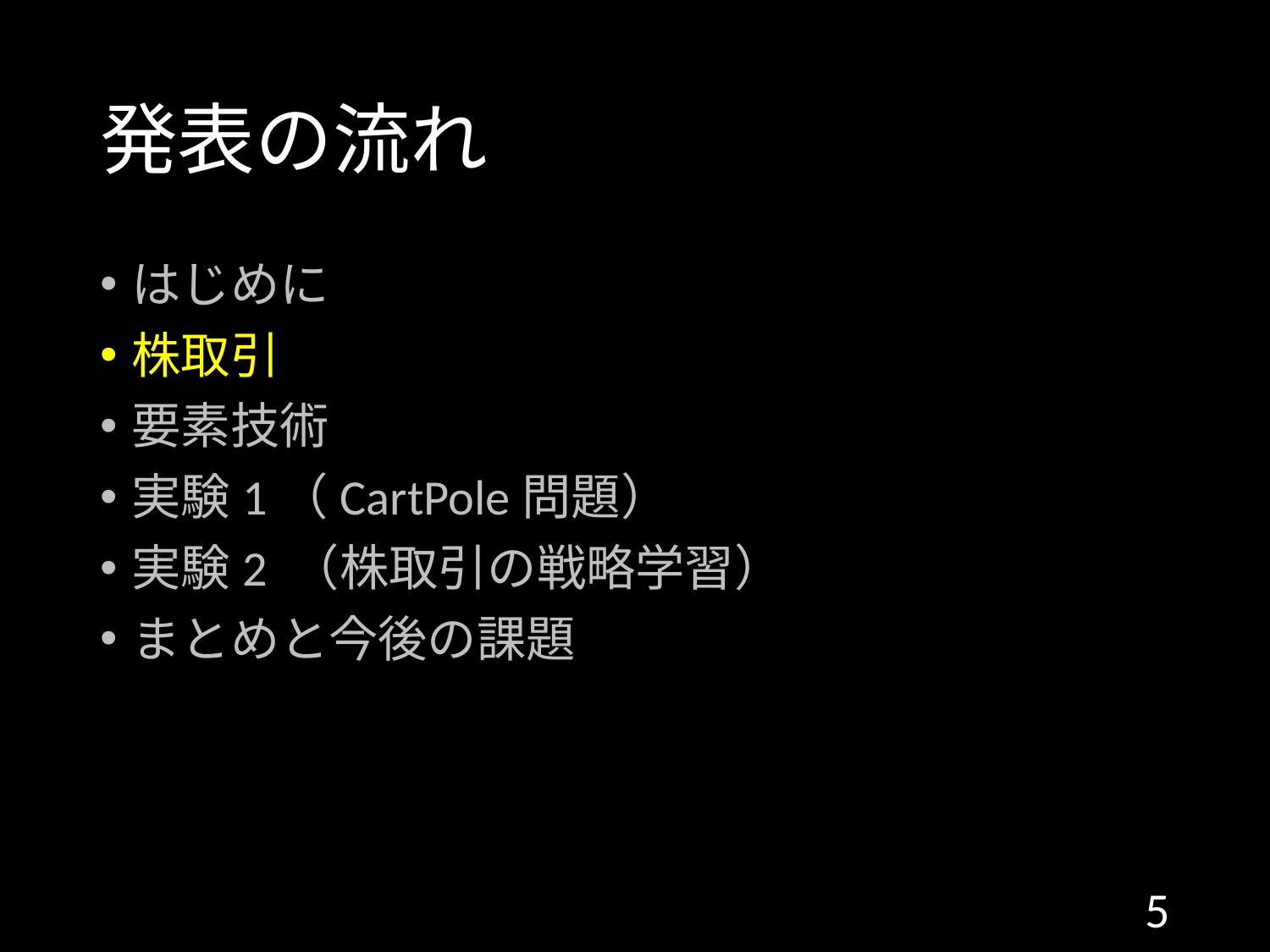

# 発表の流れ
はじめに
株取引
要素技術
実験1（CartPole問題）
実験2 （株取引の戦略学習）
まとめと今後の課題

5